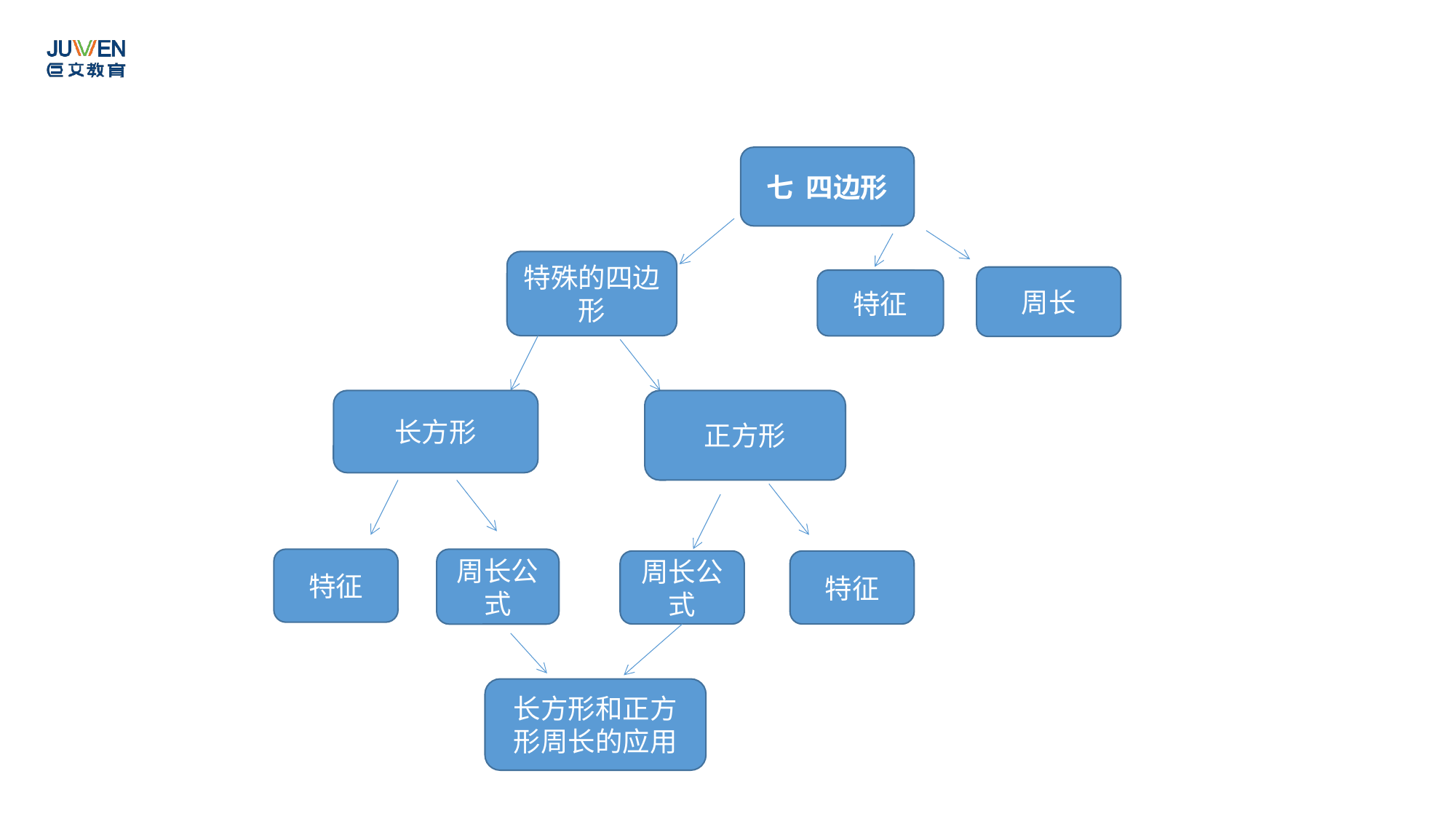

七  四边形
特殊的四边形
周长
特征
长方形
正方形
特征
周长公式
周长公式
特征
长方形和正方形周长的应用